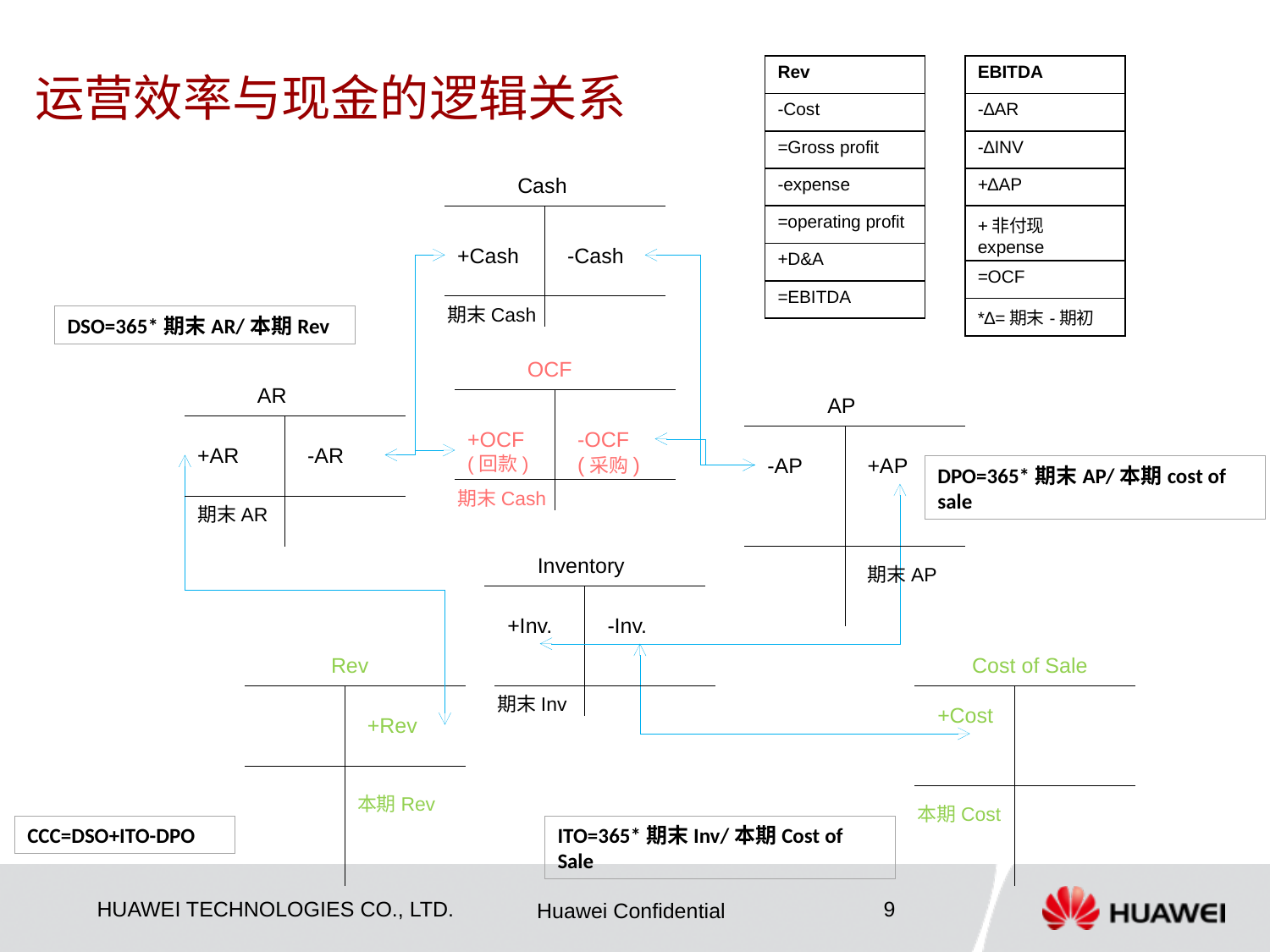

# 运营效率与现金的逻辑关系
| Rev |
| --- |
| -Cost |
| =Gross profit |
| -expense |
| =operating profit |
| +D&A |
| =EBITDA |
| EBITDA |
| --- |
| -∆AR |
| -∆INV |
| +∆AP |
| +非付现expense |
| =OCF |
| \*∆=期末-期初 |
Cash
+Cash
-Cash
期末Cash
DSO=365*期末AR/本期Rev
OCF
AR
AP
+OCF
(回款)
-OCF
(采购)
+AR
-AR
-AP
+AP
DPO=365*期末AP/本期cost of sale
期末Cash
期末AR
Inventory
期末AP
+Inv.
-Inv.
Rev
Cost of Sale
期末Inv
+Cost
+Rev
本期Rev
本期Cost
CCC=DSO+ITO-DPO
ITO=365*期末Inv/本期Cost of Sale